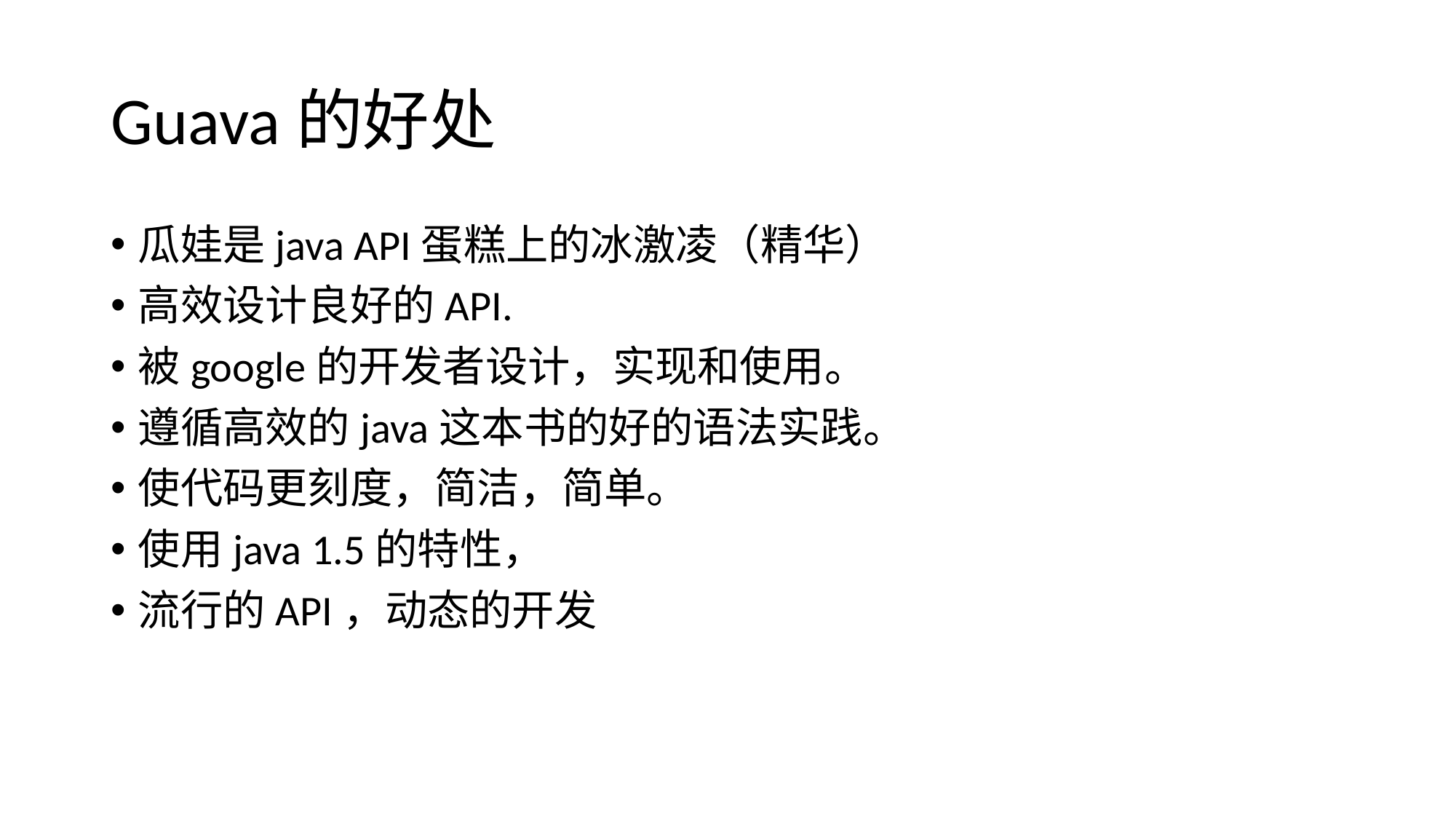

# Guava的好处
瓜娃是java API蛋糕上的冰激凌（精华）
高效设计良好的API.
被google的开发者设计，实现和使用。
遵循高效的java这本书的好的语法实践。
使代码更刻度，简洁，简单。
使用java 1.5的特性，
流行的API，动态的开发